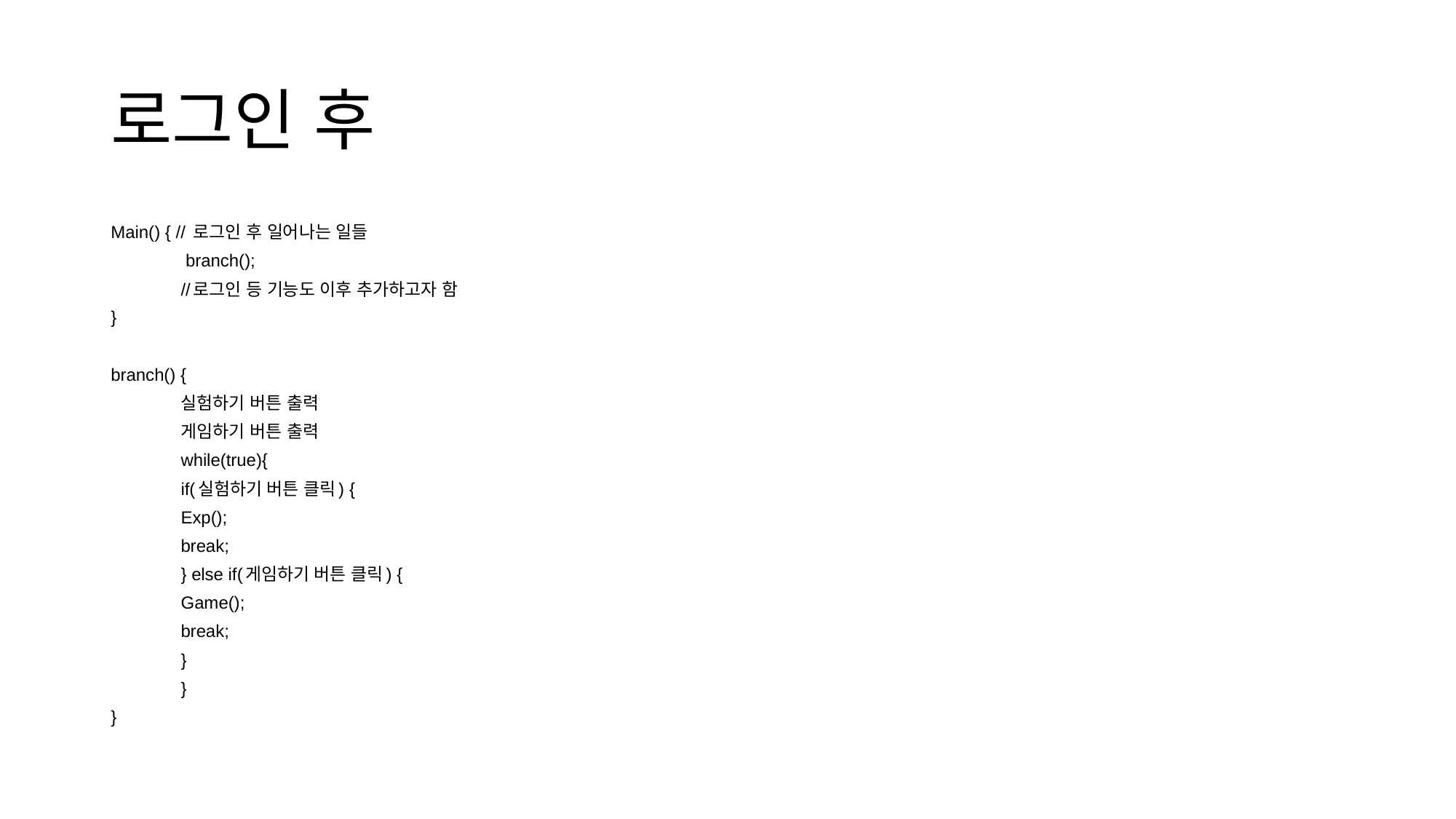

# 로그인 후
Main() { // 로그인 후 일어나는 일들
	 branch();
	//로그인 등 기능도 이후 추가하고자 함
}

branch() {
	실험하기 버튼 출력
	게임하기 버튼 출력
	while(true){
		if(실험하기 버튼 클릭) {
			Exp();
			break;
		} else if(게임하기 버튼 클릭) {
			Game();
			break;
		}
	}
}